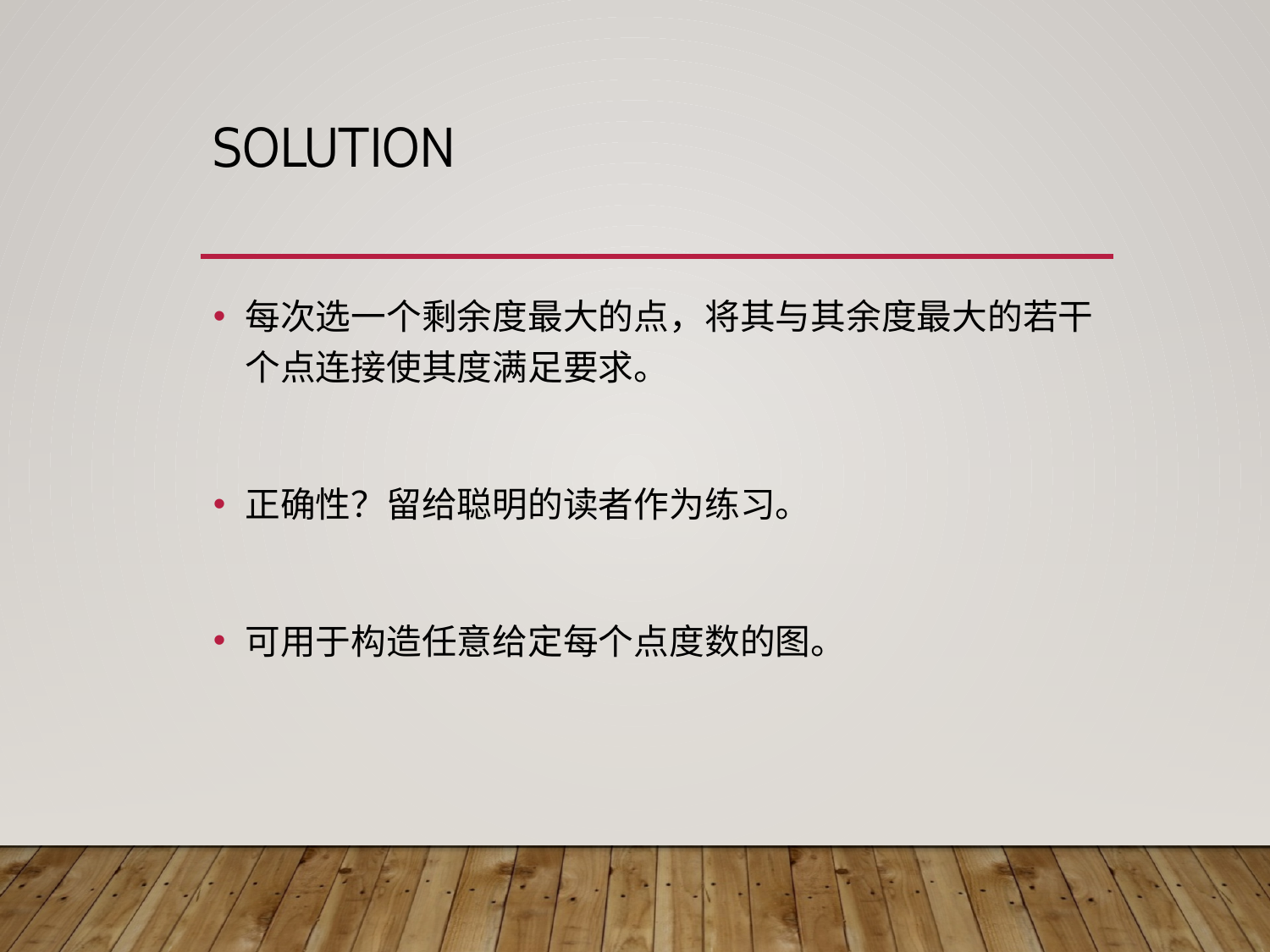

# Solution
每次选一个剩余度最大的点，将其与其余度最大的若干个点连接使其度满足要求。

正确性？留给聪明的读者作为练习。

可用于构造任意给定每个点度数的图。